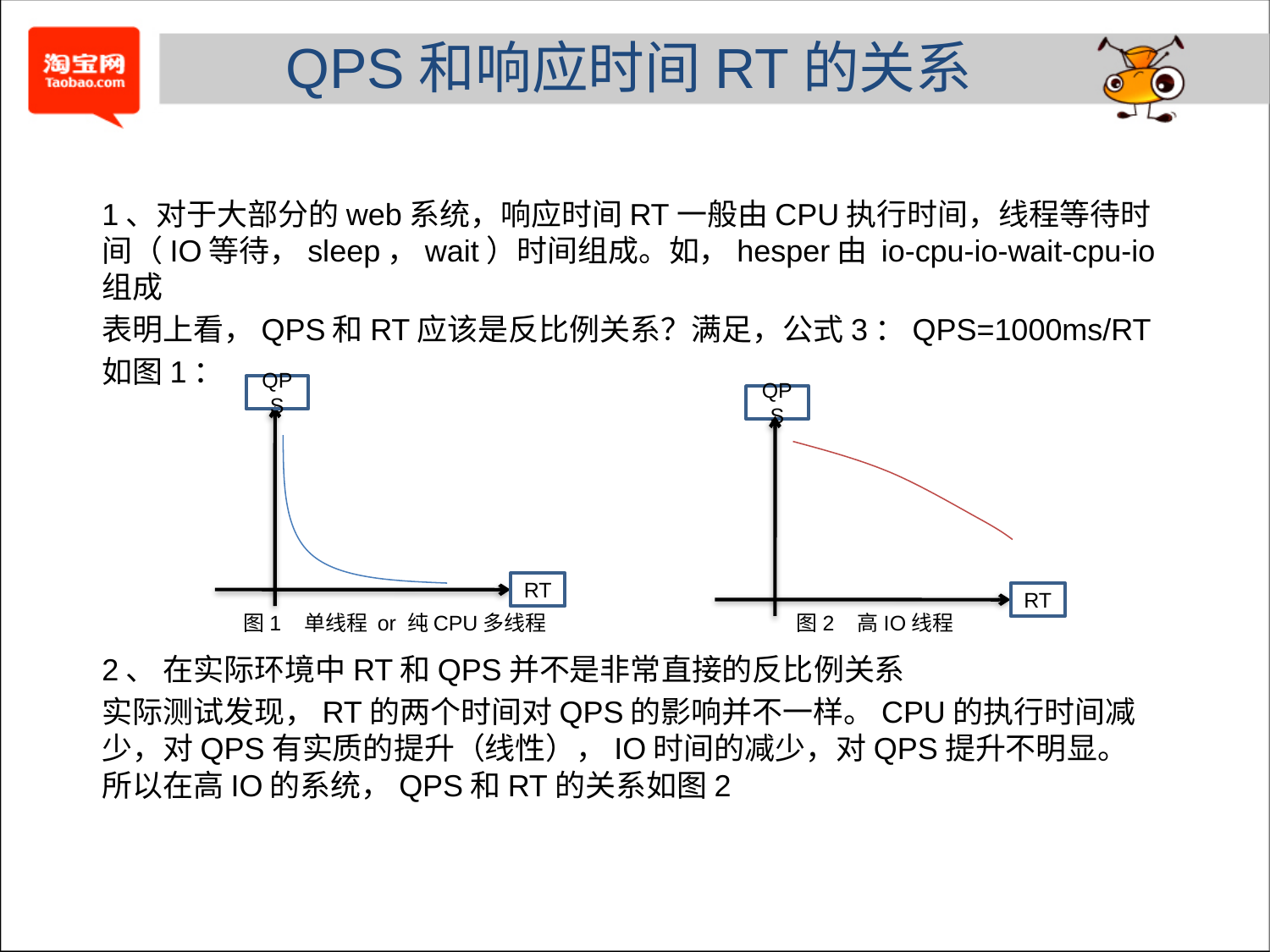

# QPS和响应时间RT的关系
1、对于大部分的web系统，响应时间RT一般由CPU执行时间，线程等待时间（IO等待，sleep，wait）时间组成。如，hesper由 io-cpu-io-wait-cpu-io组成
表明上看，QPS和RT应该是反比例关系？满足，公式3：QPS=1000ms/RT
如图1：

2、 在实际环境中RT和QPS并不是非常直接的反比例关系
实际测试发现，RT的两个时间对QPS的影响并不一样。CPU的执行时间减少，对QPS有实质的提升（线性），IO时间的减少，对QPS提升不明显。所以在高IO的系统，QPS和RT的关系如图2
QPS
RT
图1   单线程 or 纯CPU多线程
图2   高IO线程
QPS
RT